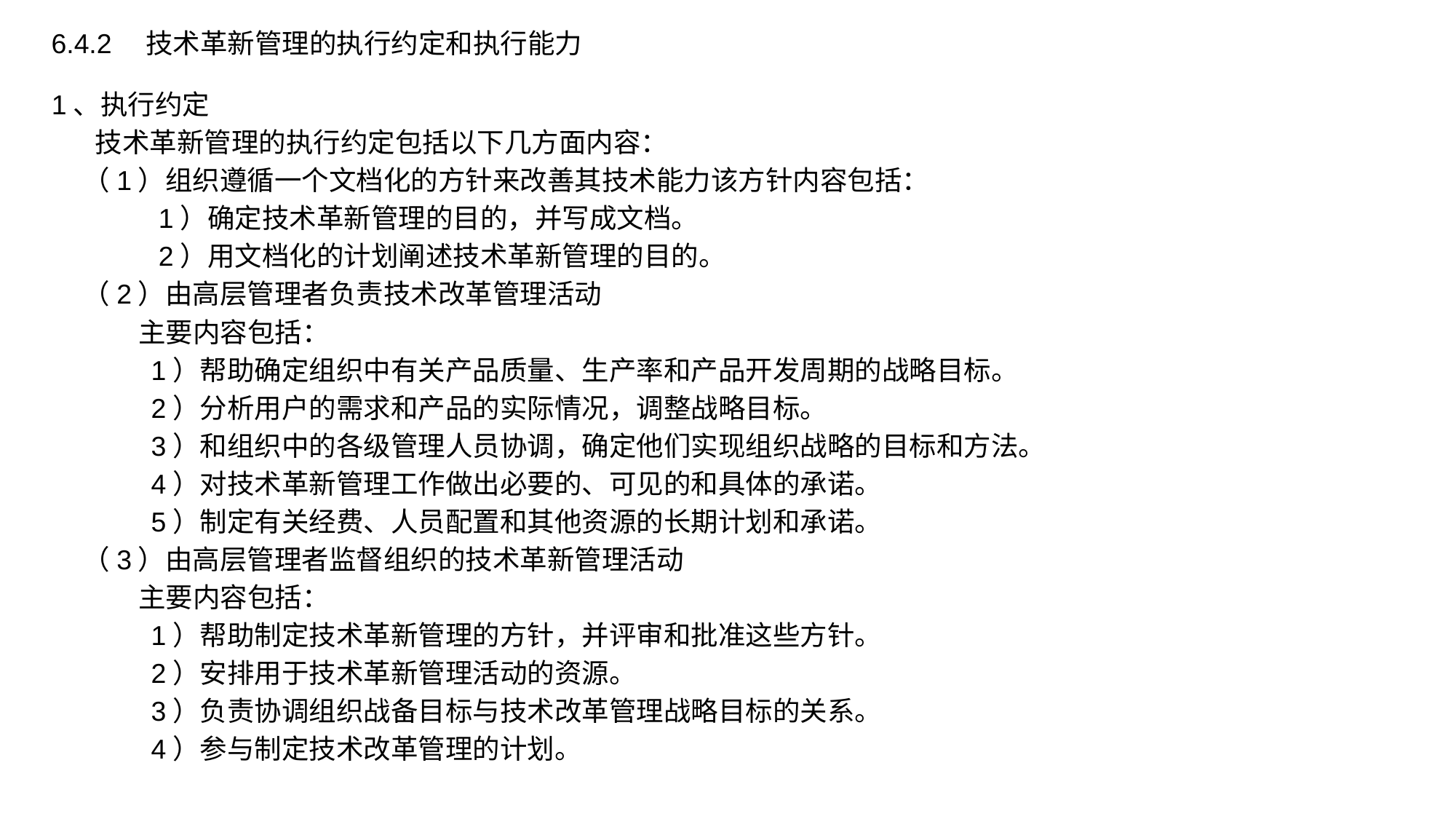

6.4.2　技术革新管理的执行约定和执行能力
1、执行约定
      技术革新管理的执行约定包括以下几方面内容：
    （1）组织遵循一个文档化的方针来改善其技术能力该方针内容包括：
              1）确定技术革新管理的目的，并写成文档。
              2）用文档化的计划阐述技术革新管理的目的。
    （2）由高层管理者负责技术改革管理活动
             主要内容包括：
             1）帮助确定组织中有关产品质量、生产率和产品开发周期的战略目标。
             2）分析用户的需求和产品的实际情况，调整战略目标。
             3）和组织中的各级管理人员协调，确定他们实现组织战略的目标和方法。
             4）对技术革新管理工作做出必要的、可见的和具体的承诺。
             5）制定有关经费、人员配置和其他资源的长期计划和承诺。
    （3）由高层管理者监督组织的技术革新管理活动
             主要内容包括：
             1）帮助制定技术革新管理的方针，并评审和批准这些方针。
             2）安排用于技术革新管理活动的资源。
             3）负责协调组织战备目标与技术改革管理战略目标的关系。
             4）参与制定技术改革管理的计划。